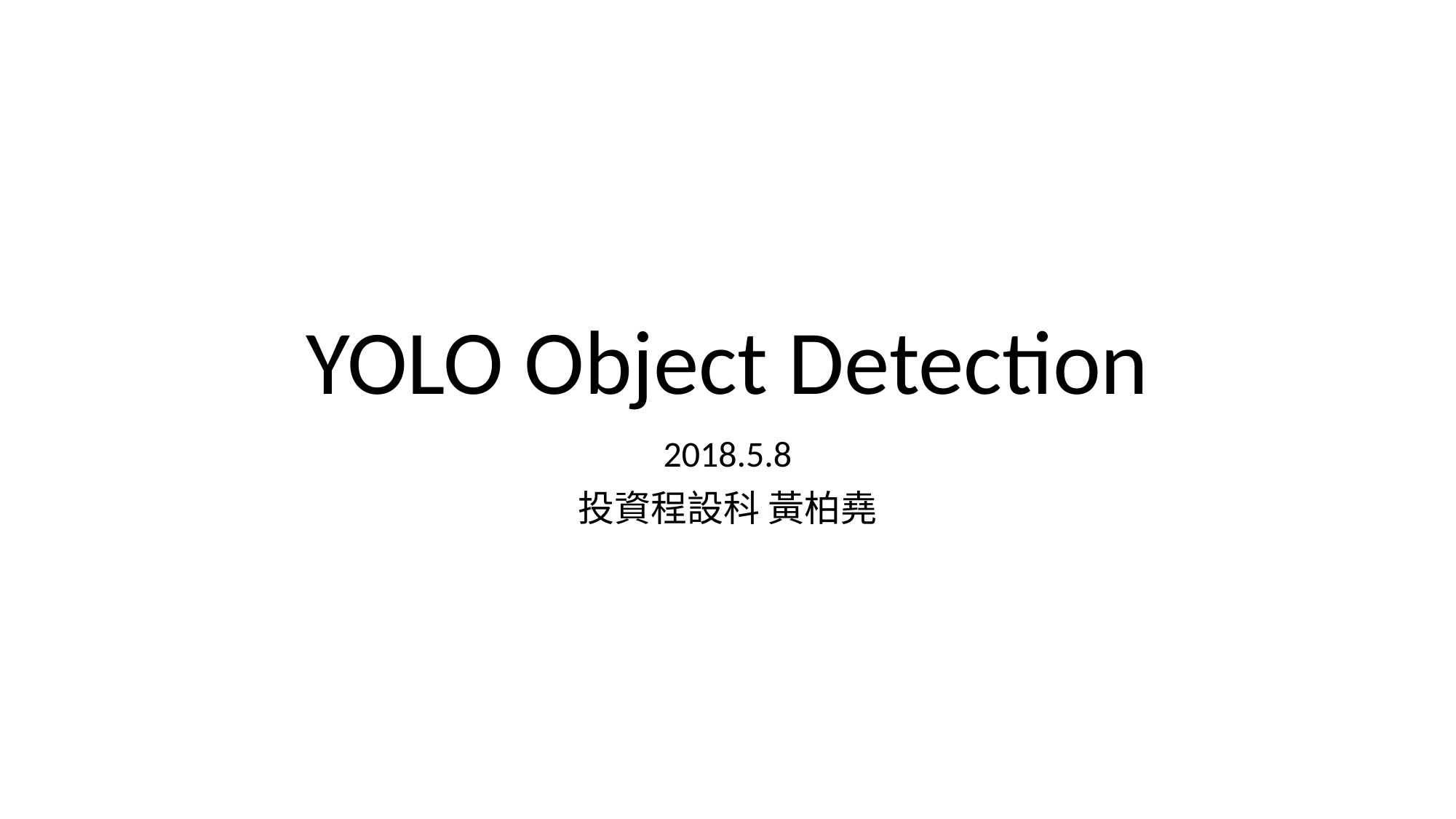

# YOLO Object Detection
2018.5.8
投資程設科 黃柏堯